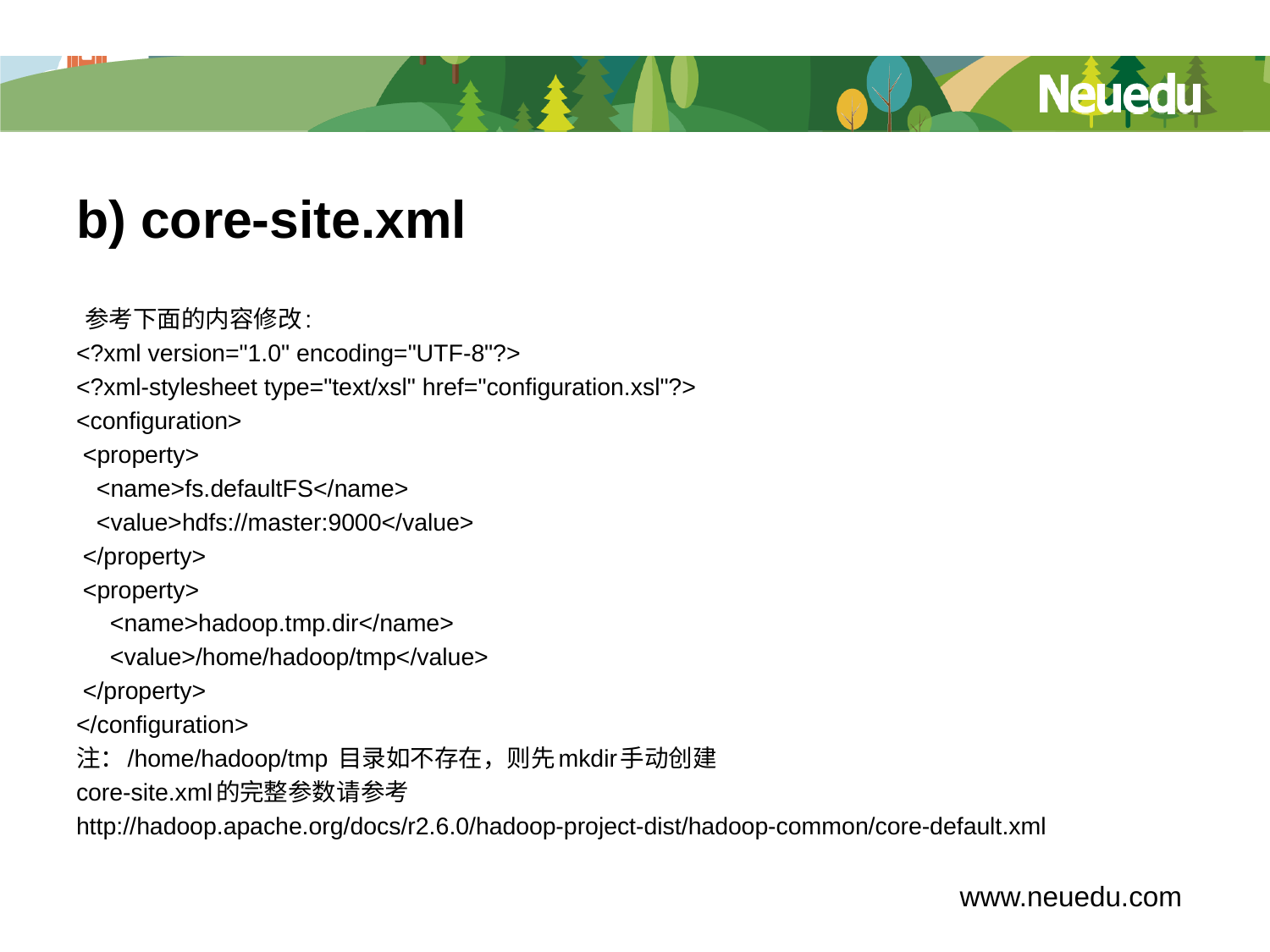

# b) core-site.xml
 参考下面的内容修改:
<?xml version="1.0" encoding="UTF-8"?>
<?xml-stylesheet type="text/xsl" href="configuration.xsl"?>
<configuration>
 <property>
   <name>fs.defaultFS</name>
   <value>hdfs://master:9000</value>
 </property>
 <property>
     <name>hadoop.tmp.dir</name>
     <value>/home/hadoop/tmp</value>
 </property>
</configuration>
注：/home/hadoop/tmp 目录如不存在，则先mkdir手动创建
core-site.xml的完整参数请参考
http://hadoop.apache.org/docs/r2.6.0/hadoop-project-dist/hadoop-common/core-default.xml